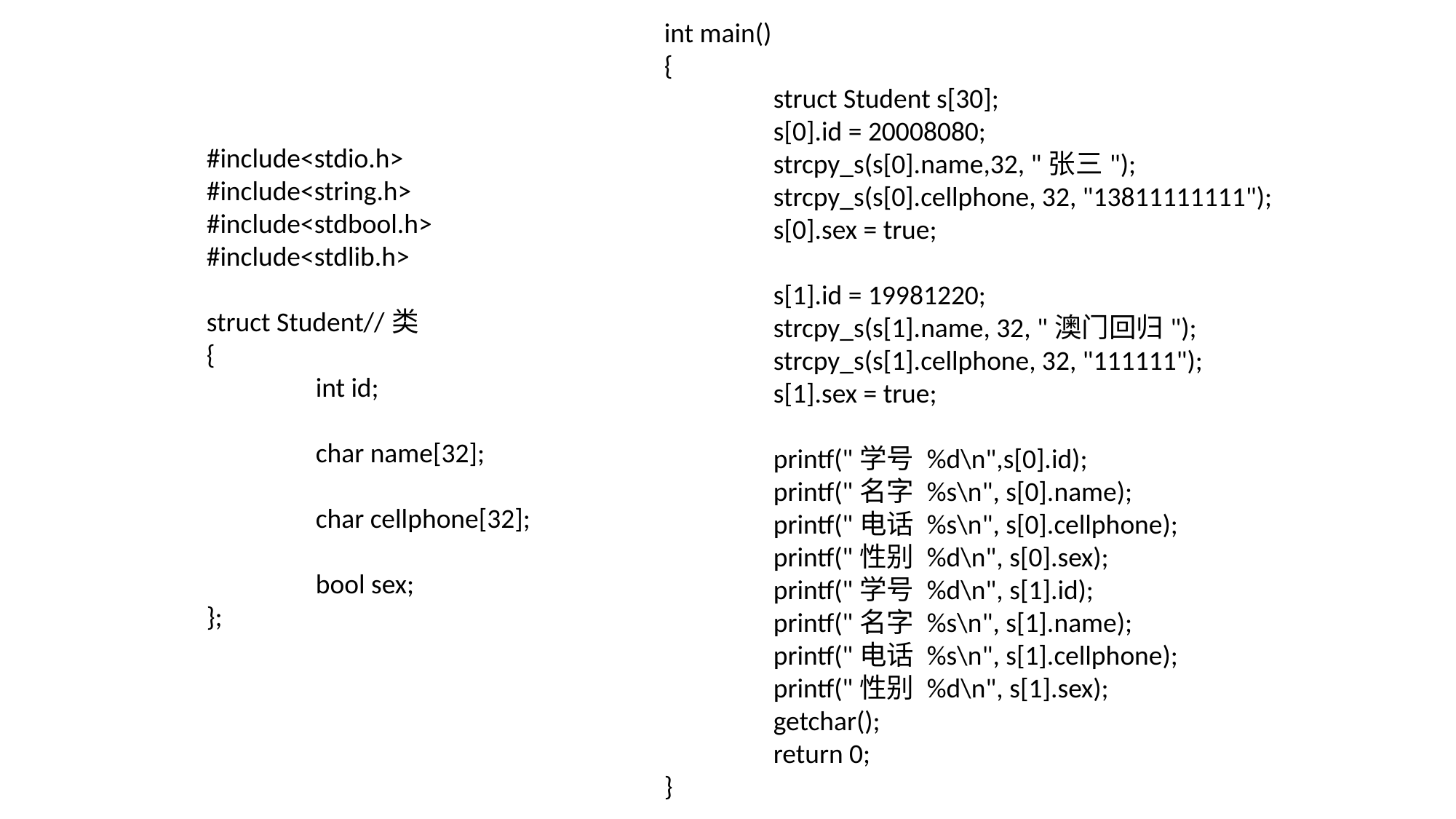

int main()
{
	struct Student s[30];
	s[0].id = 20008080;
	strcpy_s(s[0].name,32, "张三");
	strcpy_s(s[0].cellphone, 32, "13811111111");
	s[0].sex = true;

	s[1].id = 19981220;
	strcpy_s(s[1].name, 32, "澳门回归");
	strcpy_s(s[1].cellphone, 32, "111111");
	s[1].sex = true;

	printf("学号 %d\n",s[0].id);
	printf("名字 %s\n", s[0].name);
	printf("电话 %s\n", s[0].cellphone);
	printf("性别 %d\n", s[0].sex);
	printf("学号 %d\n", s[1].id);
	printf("名字 %s\n", s[1].name);
	printf("电话 %s\n", s[1].cellphone);
	printf("性别 %d\n", s[1].sex);
	getchar();
	return 0;
}
#include<stdio.h>
#include<string.h>
#include<stdbool.h>
#include<stdlib.h>

struct Student//类
{
	int id;

	char name[32];

	char cellphone[32];

	bool sex;
};